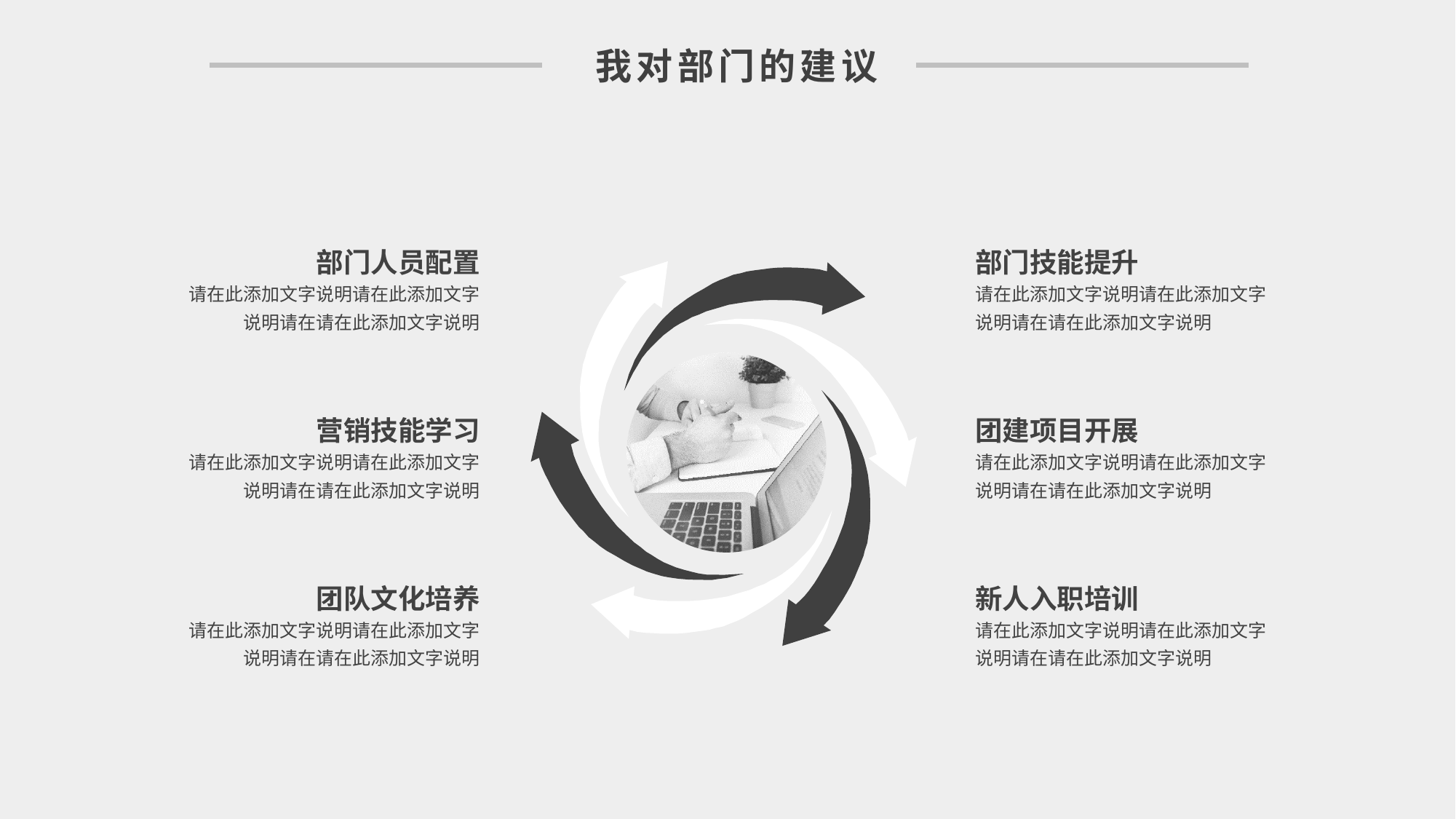

我对部门的建议

部门人员配置
请在此添加文字说明请在此添加文字说明请在请在此添加文字说明
部门技能提升
请在此添加文字说明请在此添加文字说明请在请在此添加文字说明
营销技能学习
请在此添加文字说明请在此添加文字说明请在请在此添加文字说明
团建项目开展
请在此添加文字说明请在此添加文字说明请在请在此添加文字说明
团队文化培养
请在此添加文字说明请在此添加文字说明请在请在此添加文字说明
新人入职培训
请在此添加文字说明请在此添加文字说明请在请在此添加文字说明